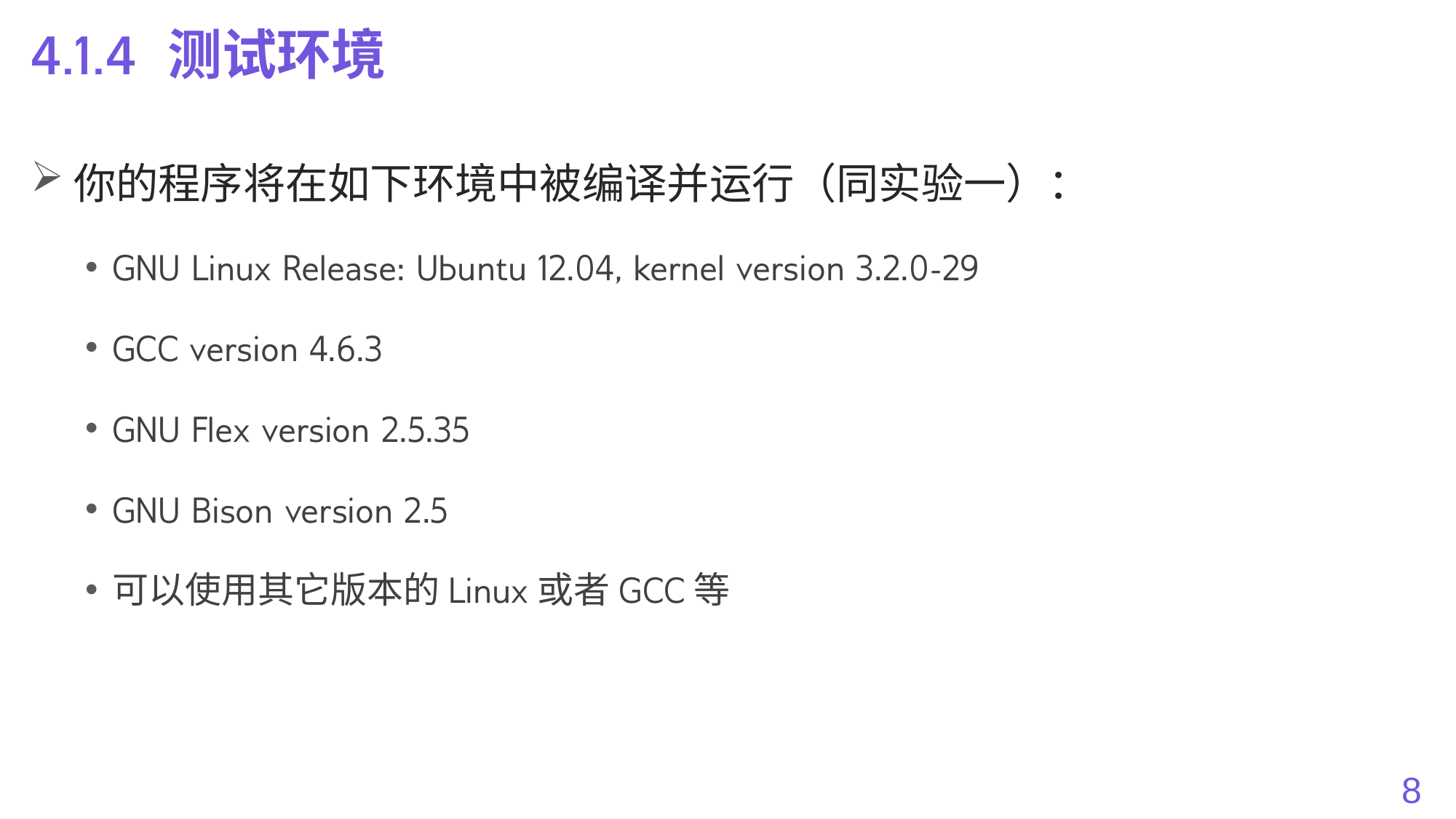

# 4.1.4 测试环境
你的程序将在如下环境中被编译并运行（同实验一）：
GNU Linux Release: Ubuntu 12.04, kernel version 3.2.0-29
GCC version 4.6.3
GNU Flex version 2.5.35
GNU Bison version 2.5
可以使用其它版本的Linux或者GCC等
8